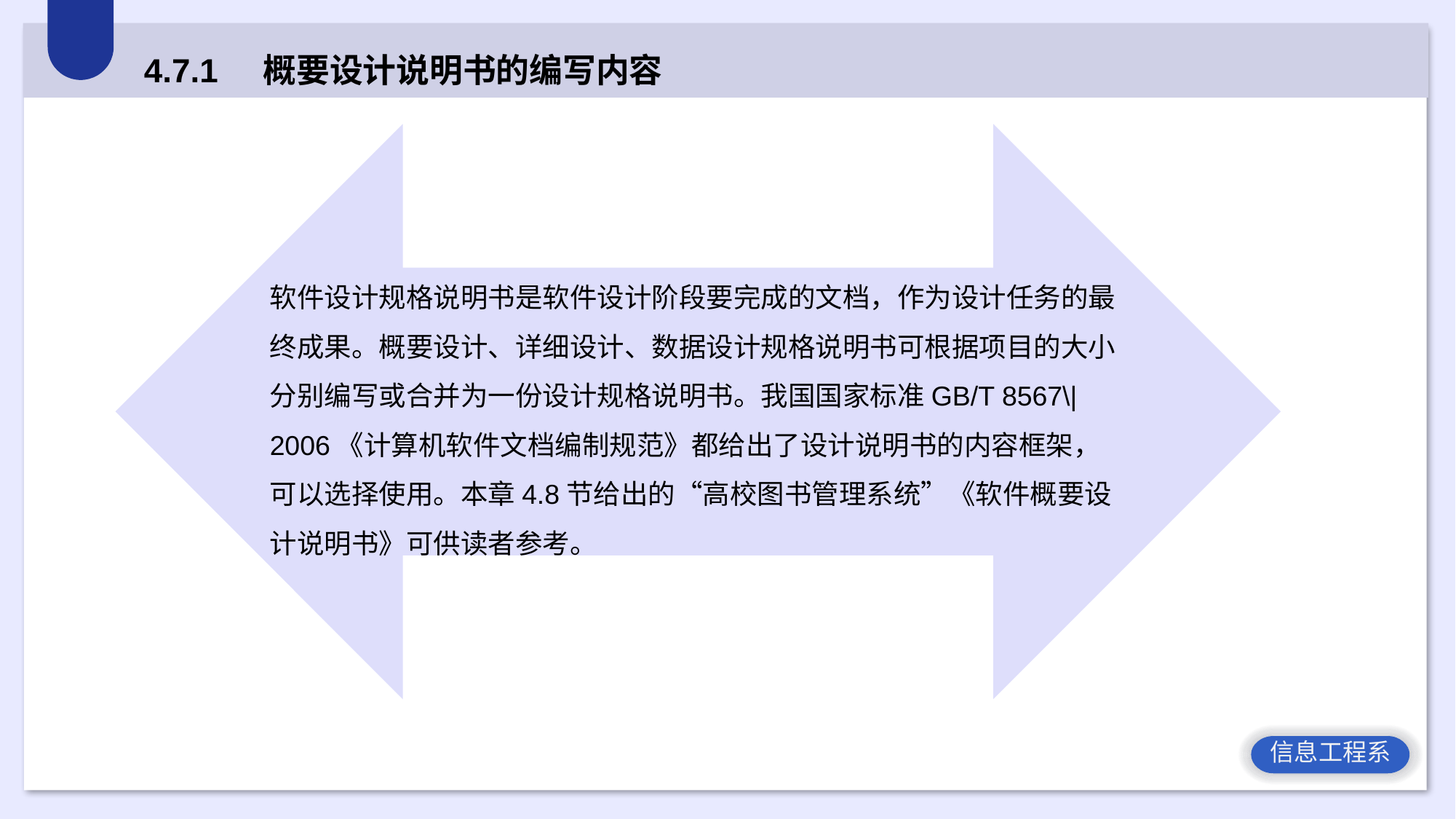

4.7.1    概要设计说明书的编写内容
软件设计规格说明书是软件设计阶段要完成的文档，作为设计任务的最终成果。概要设计、详细设计、数据设计规格说明书可根据项目的大小分别编写或合并为一份设计规格说明书。我国国家标准GB/T 8567\|2006《计算机软件文档编制规范》都给出了设计说明书的内容框架，可以选择使用。本章4.8节给出的“高校图书管理系统”《软件概要设计说明书》可供读者参考。